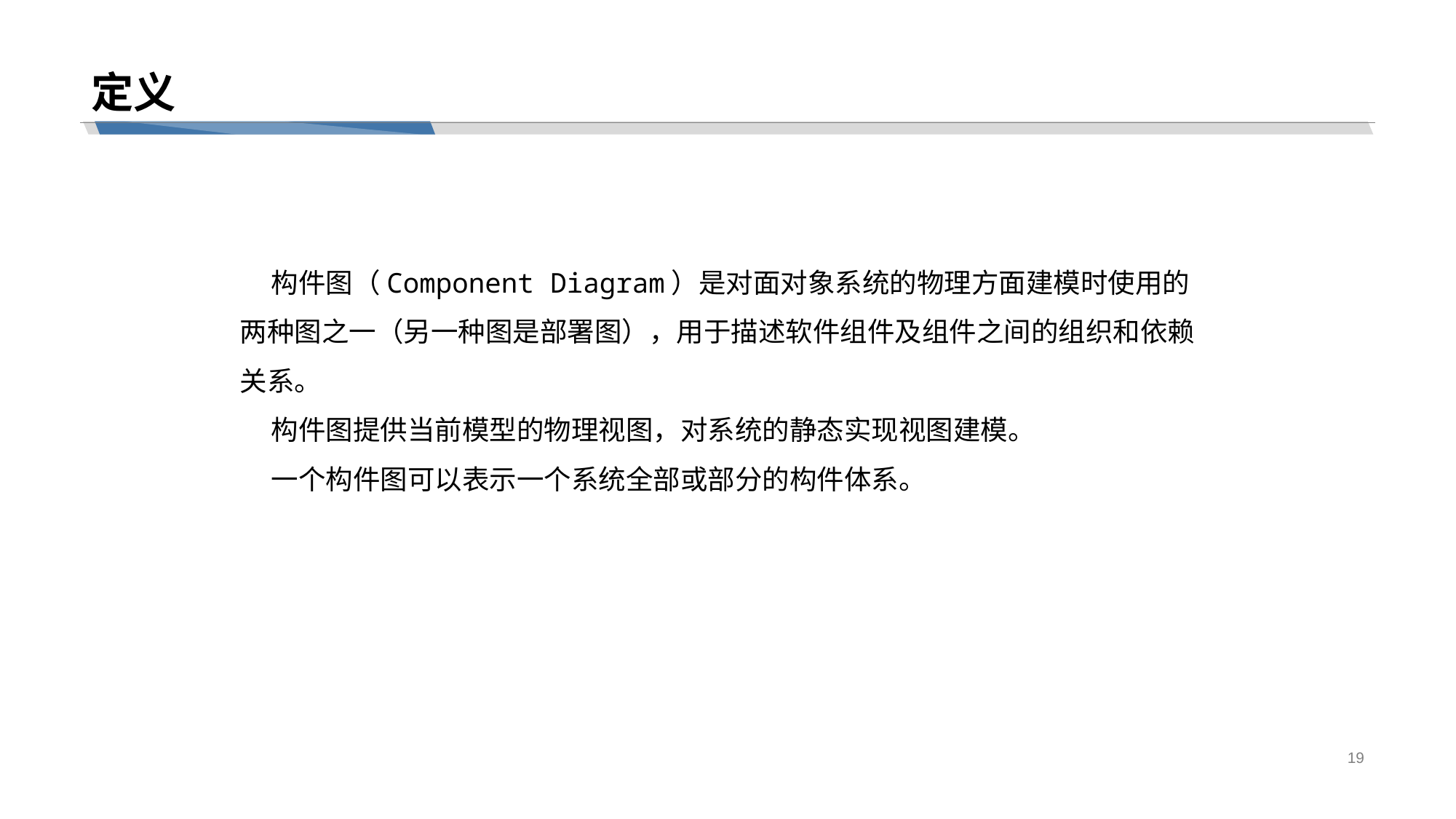

# 定义
    构件图（Component Diagram）是对面对象系统的物理方面建模时使用的两种图之一（另一种图是部署图），用于描述软件组件及组件之间的组织和依赖关系。
    构件图提供当前模型的物理视图，对系统的静态实现视图建模。
    一个构件图可以表示一个系统全部或部分的构件体系。
19